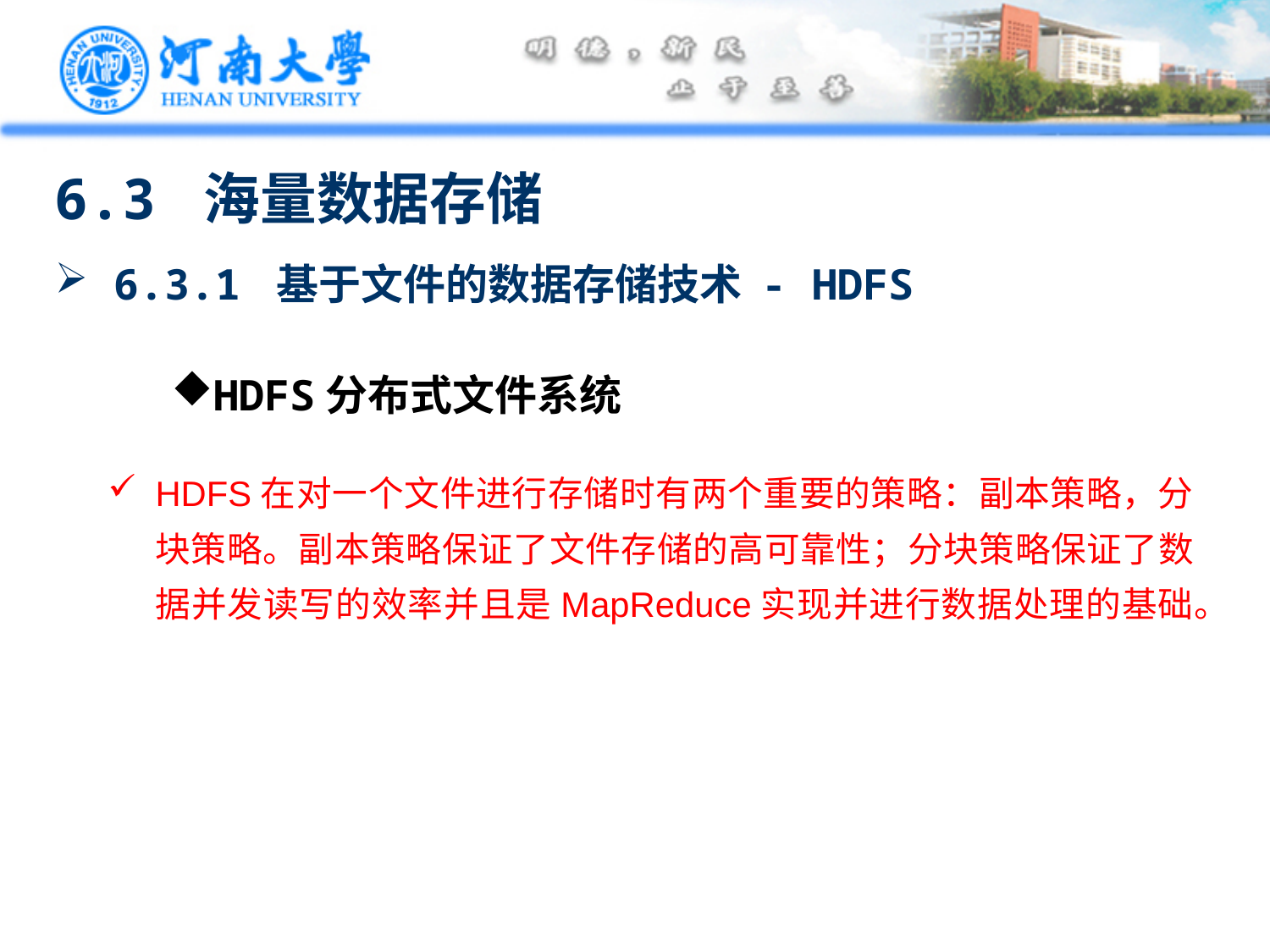

6.3 海量数据存储
 6.3.1 基于文件的数据存储技术 - HDFS
HDFS分布式文件系统
HDFS在对一个文件进行存储时有两个重要的策略：副本策略，分块策略。副本策略保证了文件存储的高可靠性；分块策略保证了数据并发读写的效率并且是MapReduce实现并进行数据处理的基础。